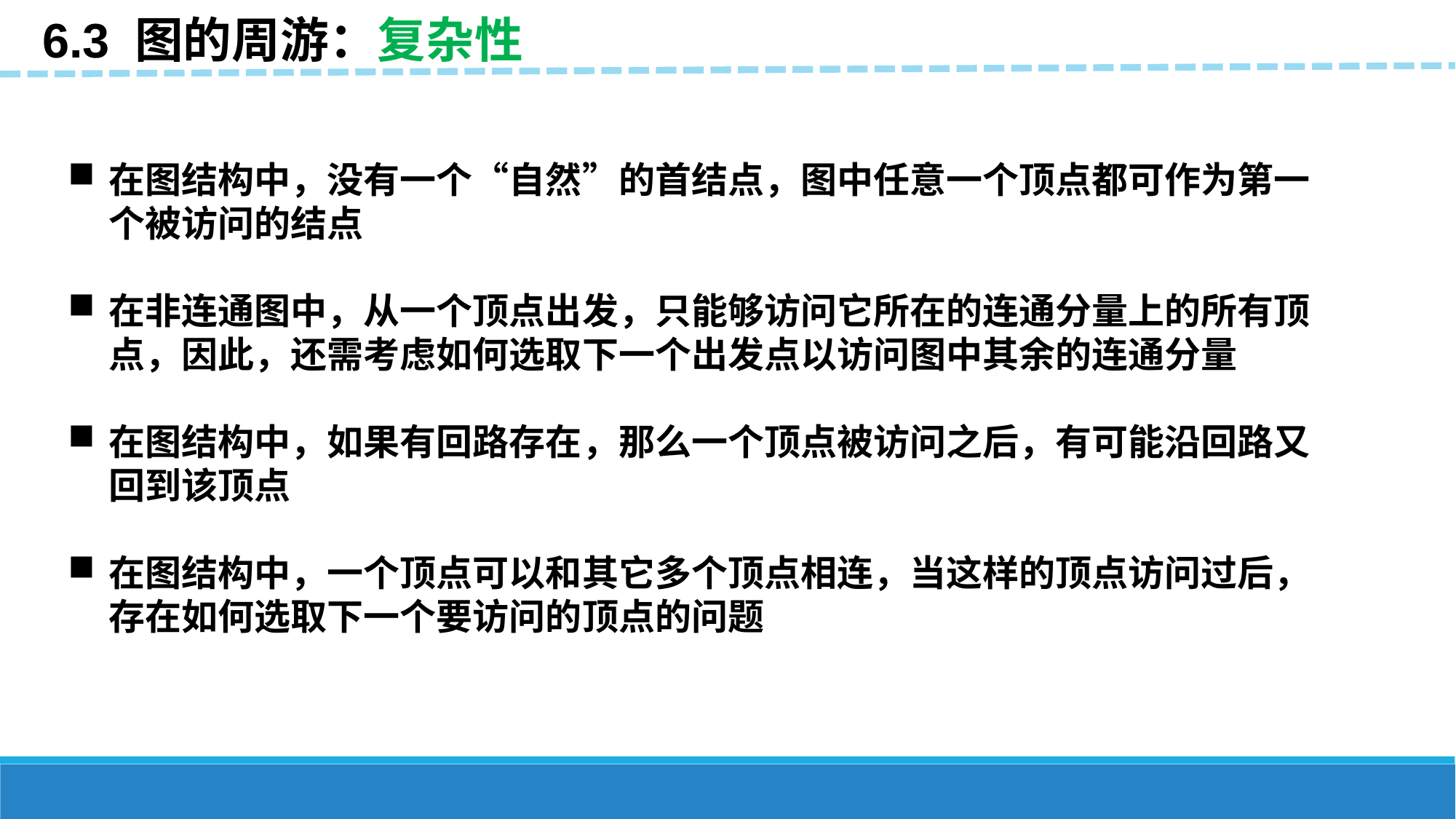

6.3 图的周游：复杂性
在图结构中，没有一个“自然”的首结点，图中任意一个顶点都可作为第一个被访问的结点

在非连通图中，从一个顶点出发，只能够访问它所在的连通分量上的所有顶点，因此，还需考虑如何选取下一个出发点以访问图中其余的连通分量

在图结构中，如果有回路存在，那么一个顶点被访问之后，有可能沿回路又回到该顶点

在图结构中，一个顶点可以和其它多个顶点相连，当这样的顶点访问过后，存在如何选取下一个要访问的顶点的问题